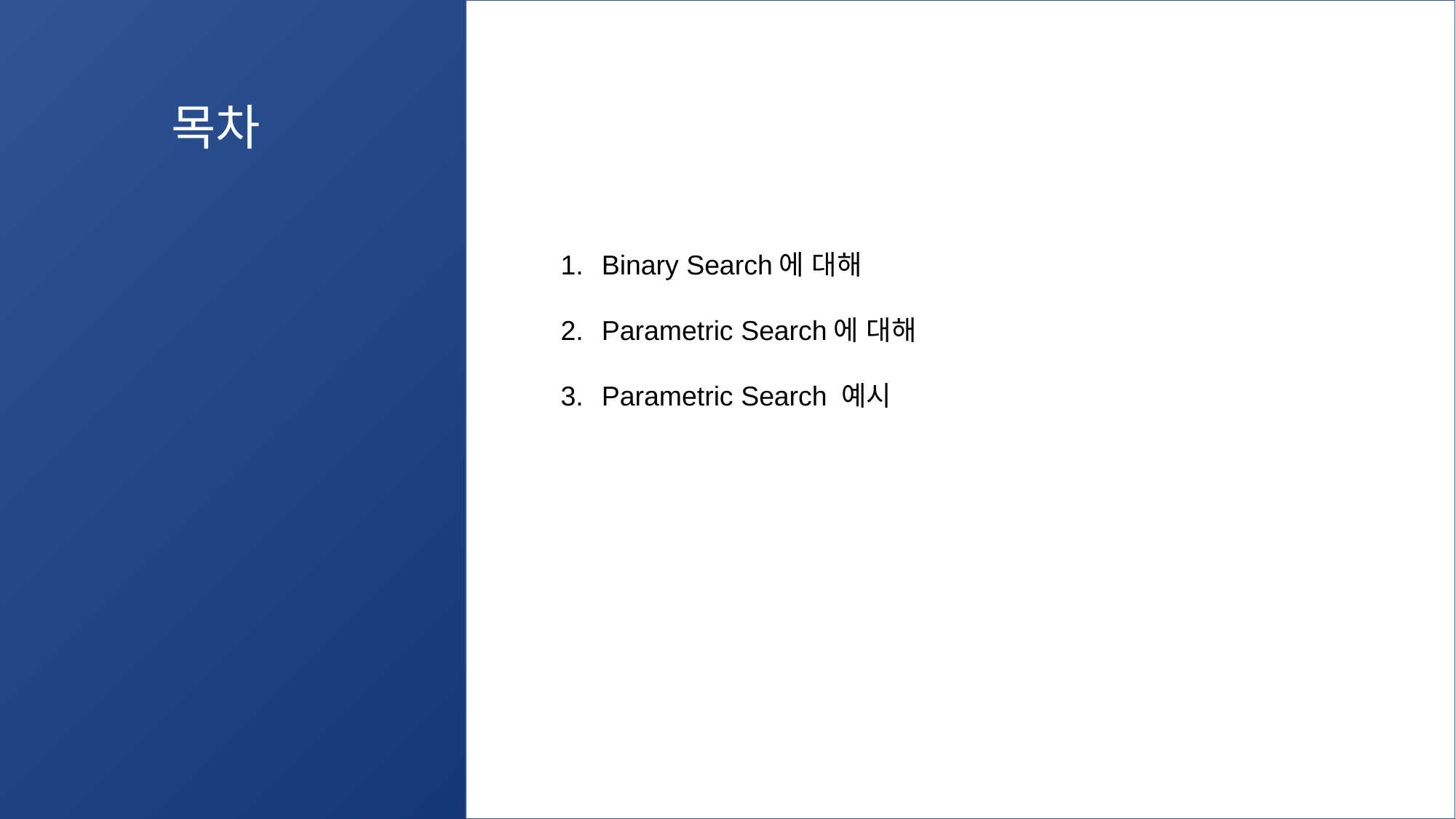

목차
Binary Search에 대해

Parametric Search에 대해

Parametric Search 예시